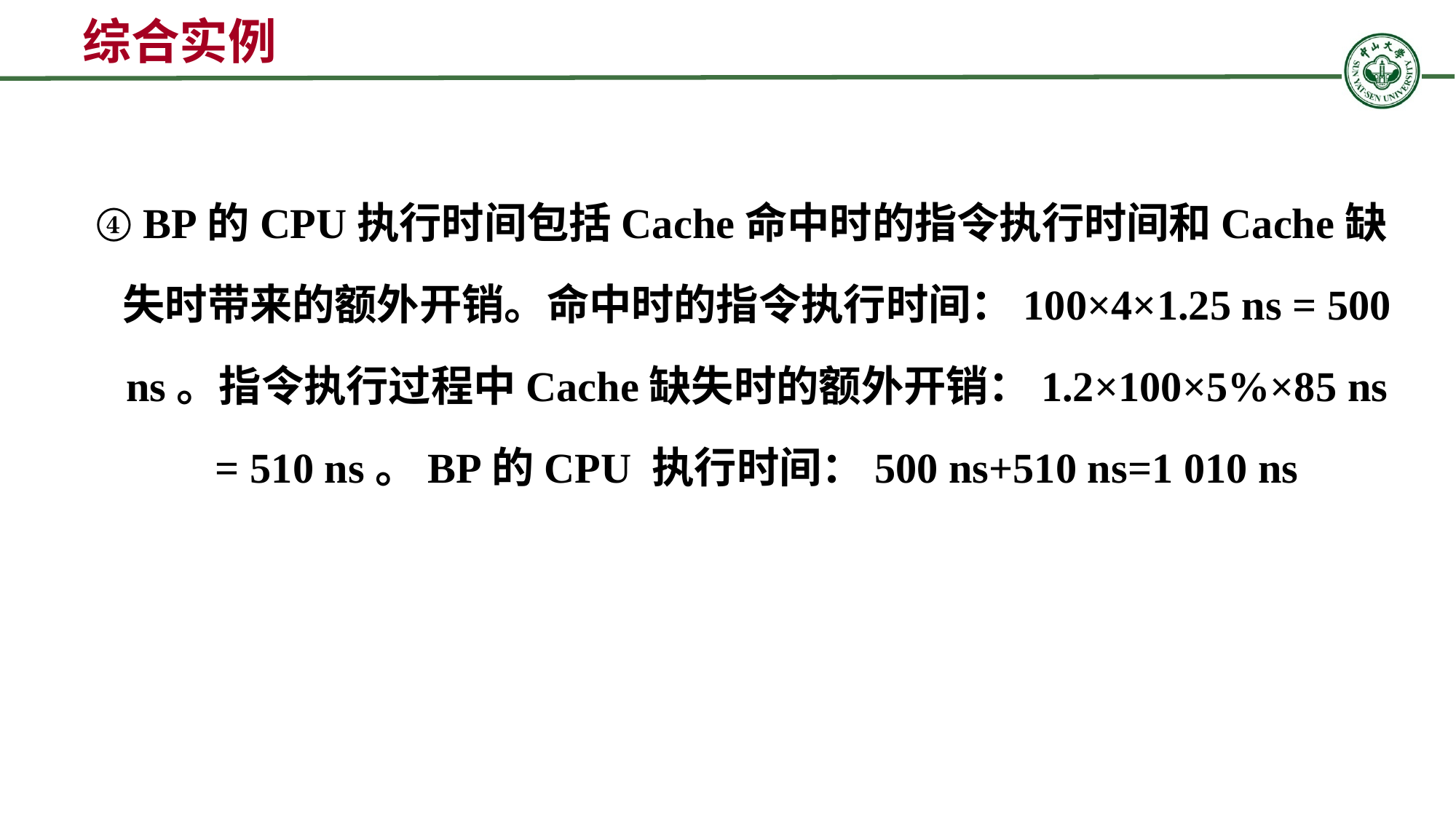

综合实例
 BP的CPU执行时间包括Cache命中时的指令执行时间和Cache缺失时带来的额外开销。命中时的指令执行时间：100×4×1.25 ns = 500 ns。指令执行过程中Cache缺失时的额外开销：1.2×100×5%×85 ns = 510 ns。BP的CPU 执行时间：500 ns+510 ns=1 010 ns